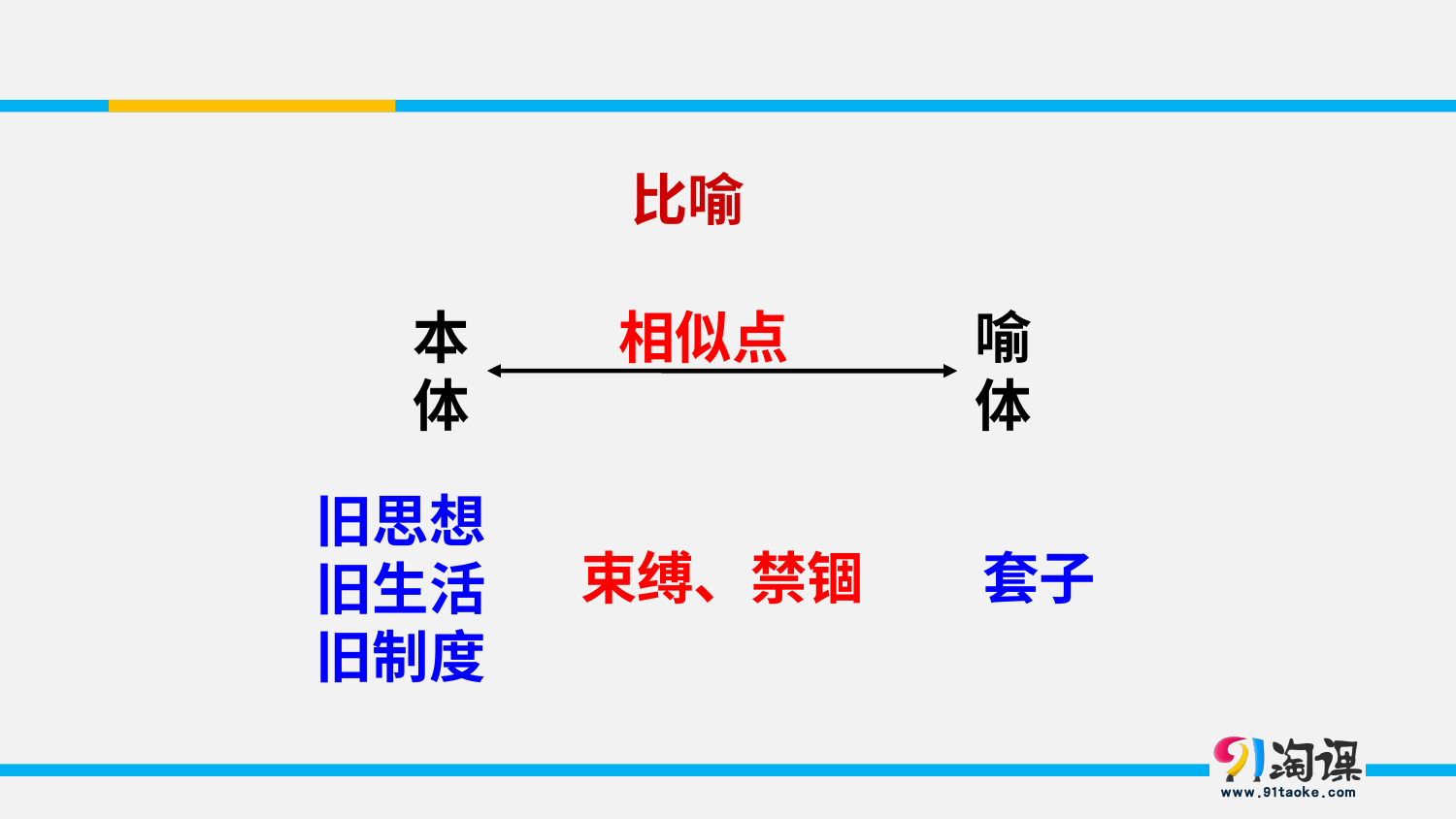

比喻
喻体
本体
相似点

旧思想旧生活旧制度
束缚、禁锢
套子